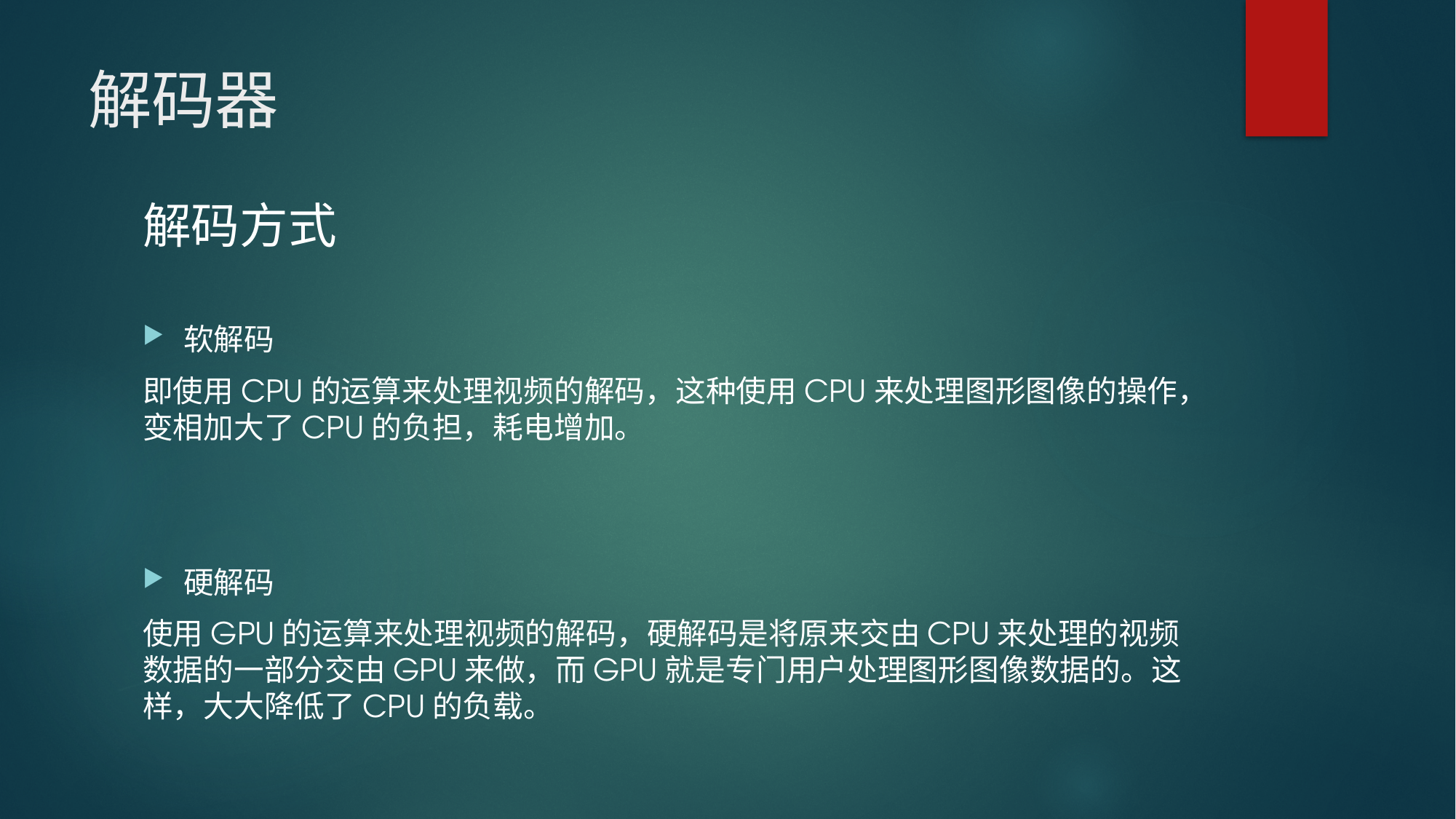

# 解码器
解码方式

软解码
即使用CPU的运算来处理视频的解码，这种使用CPU来处理图形图像的操作，变相加大了CPU的负担，耗电增加。

硬解码
使用GPU的运算来处理视频的解码，硬解码是将原来交由CPU来处理的视频数据的一部分交由GPU来做，而GPU就是专门用户处理图形图像数据的。这样，大大降低了CPU的负载。